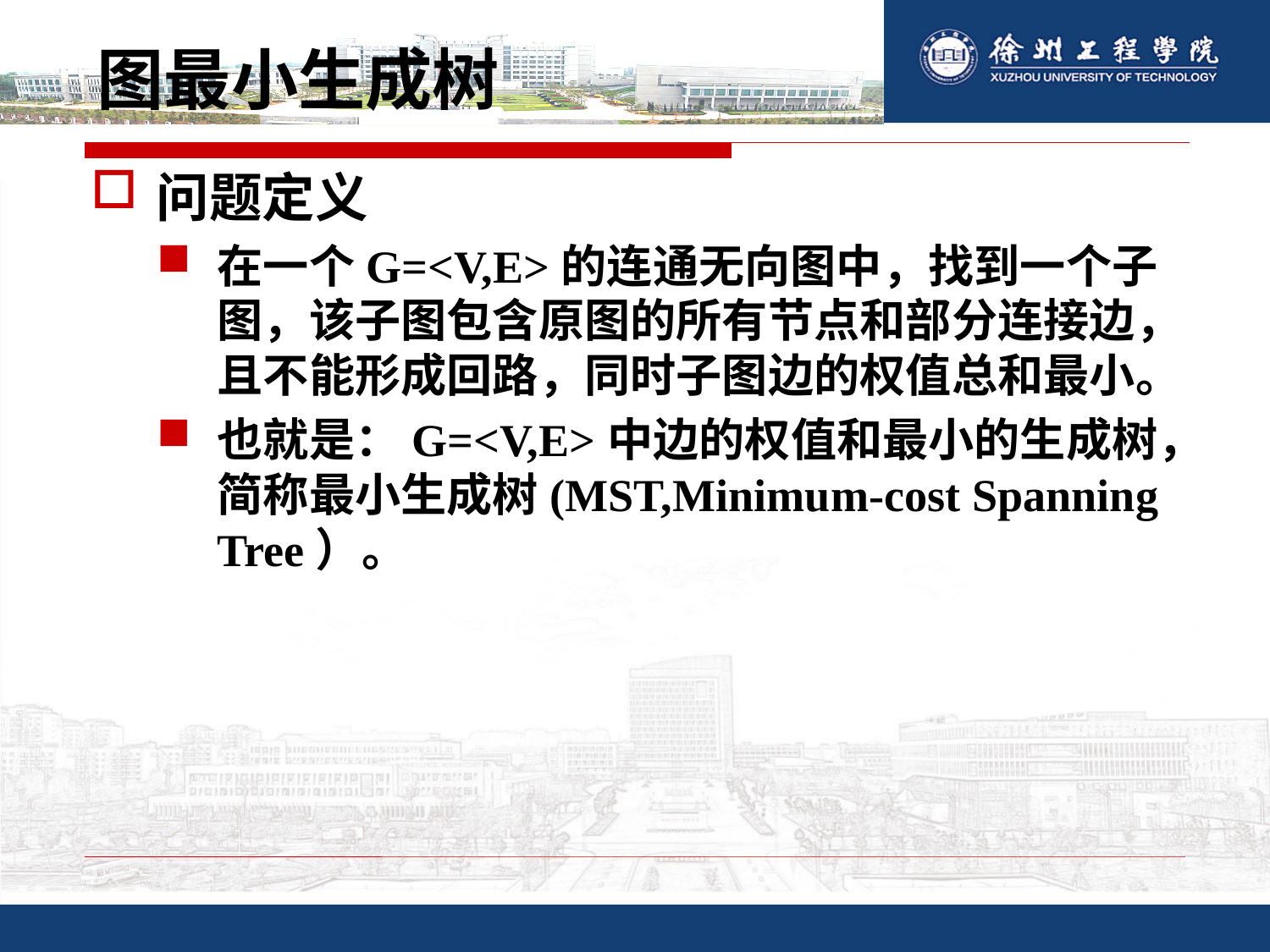

# 图最小生成树
问题定义
在一个G=<V,E>的连通无向图中，找到一个子图，该子图包含原图的所有节点和部分连接边，且不能形成回路，同时子图边的权值总和最小。
也就是：G=<V,E>中边的权值和最小的生成树，简称最小生成树(MST,Minimum-cost Spanning Tree）。